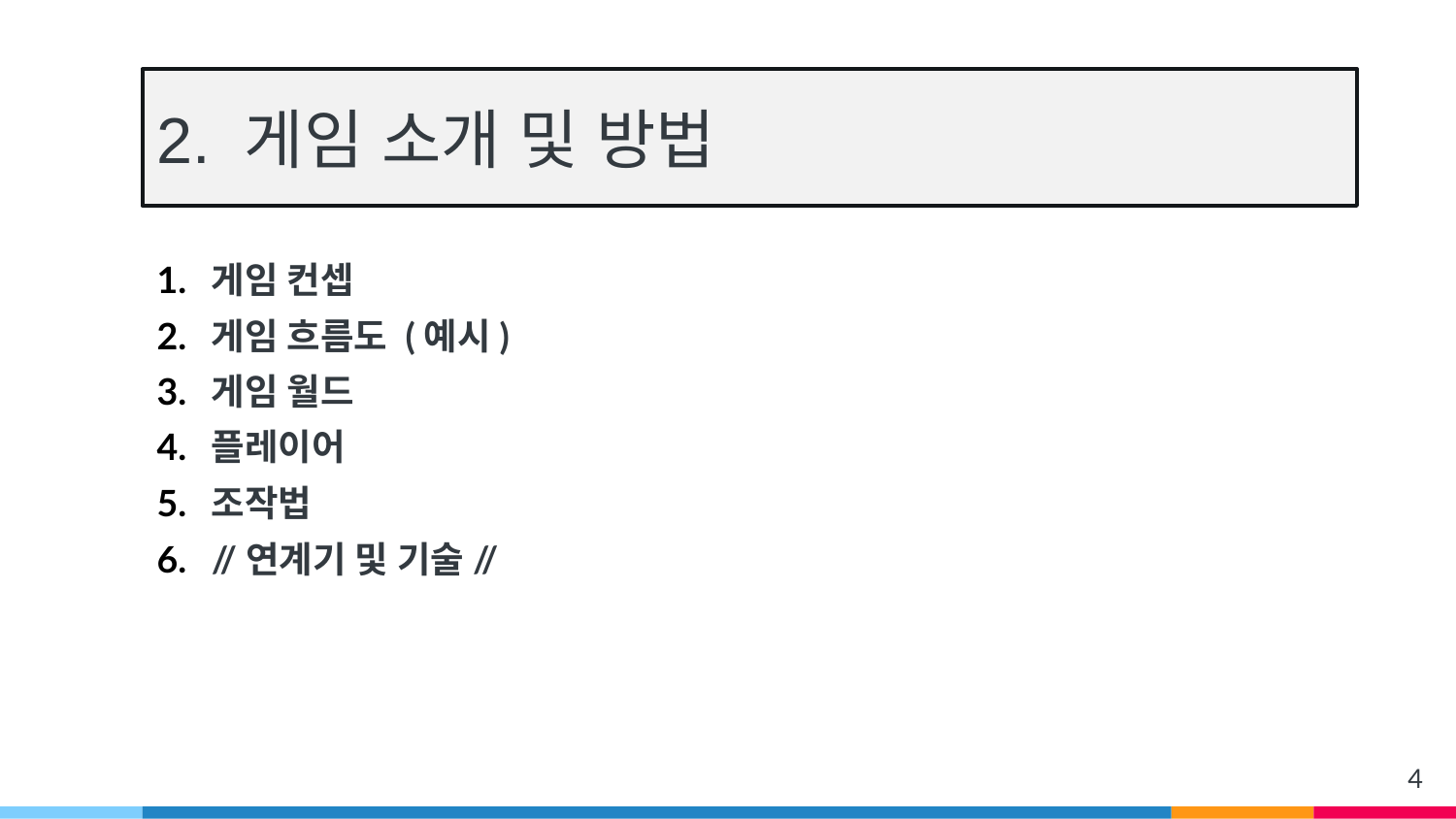

# 2. 게임 소개 및 방법
게임 컨셉
게임 흐름도 (예시)
게임 월드
플레이어
조작법
//연계기 및 기술//
4